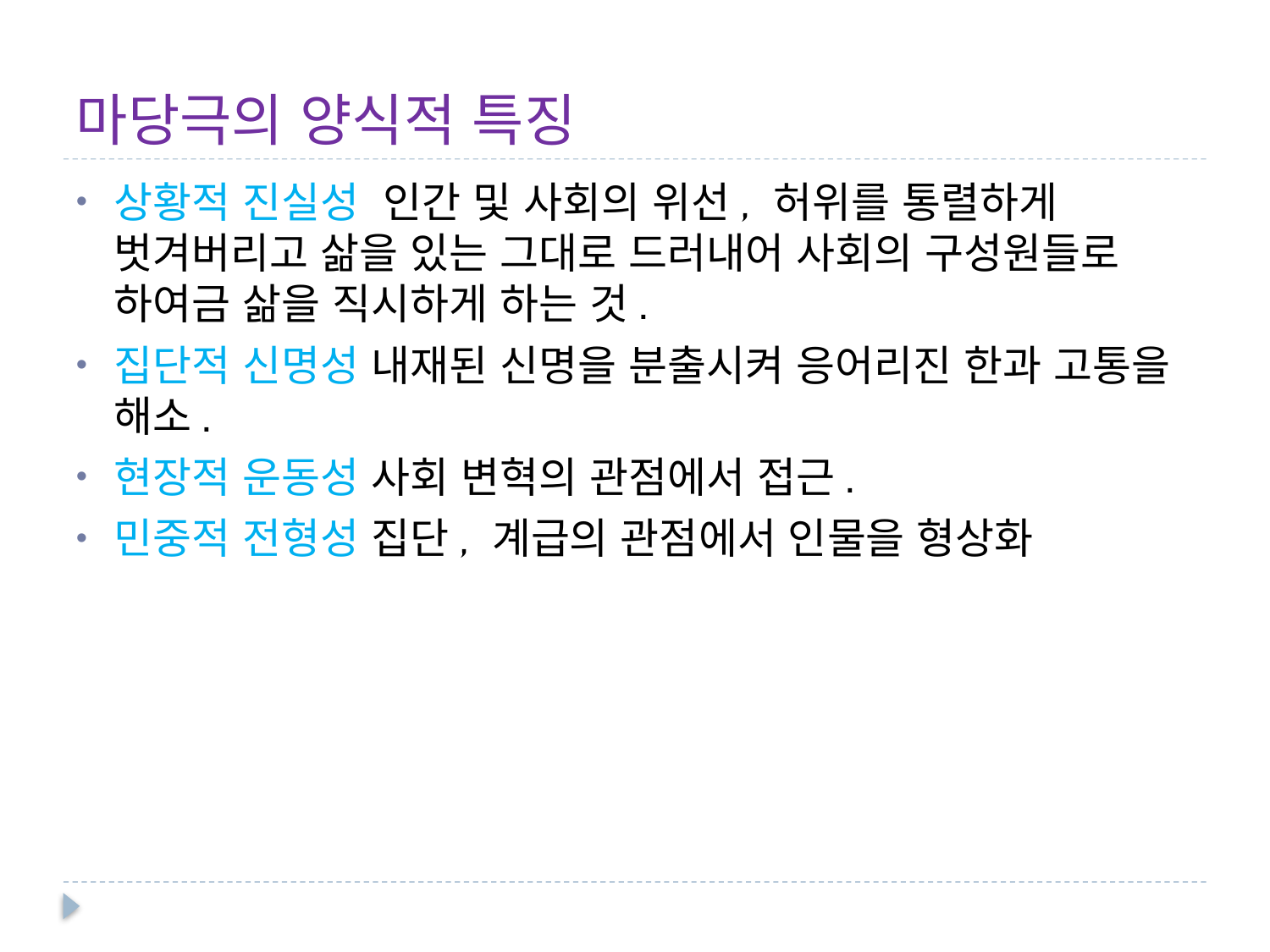

# 마당극의 양식적 특징
상황적 진실성  인간 및 사회의 위선, 허위를 통렬하게 벗겨버리고 삶을 있는 그대로 드러내어 사회의 구성원들로 하여금 삶을 직시하게 하는 것.
집단적 신명성 내재된 신명을 분출시켜 응어리진 한과 고통을 해소.
현장적 운동성 사회 변혁의 관점에서 접근.
민중적 전형성 집단, 계급의 관점에서 인물을 형상화